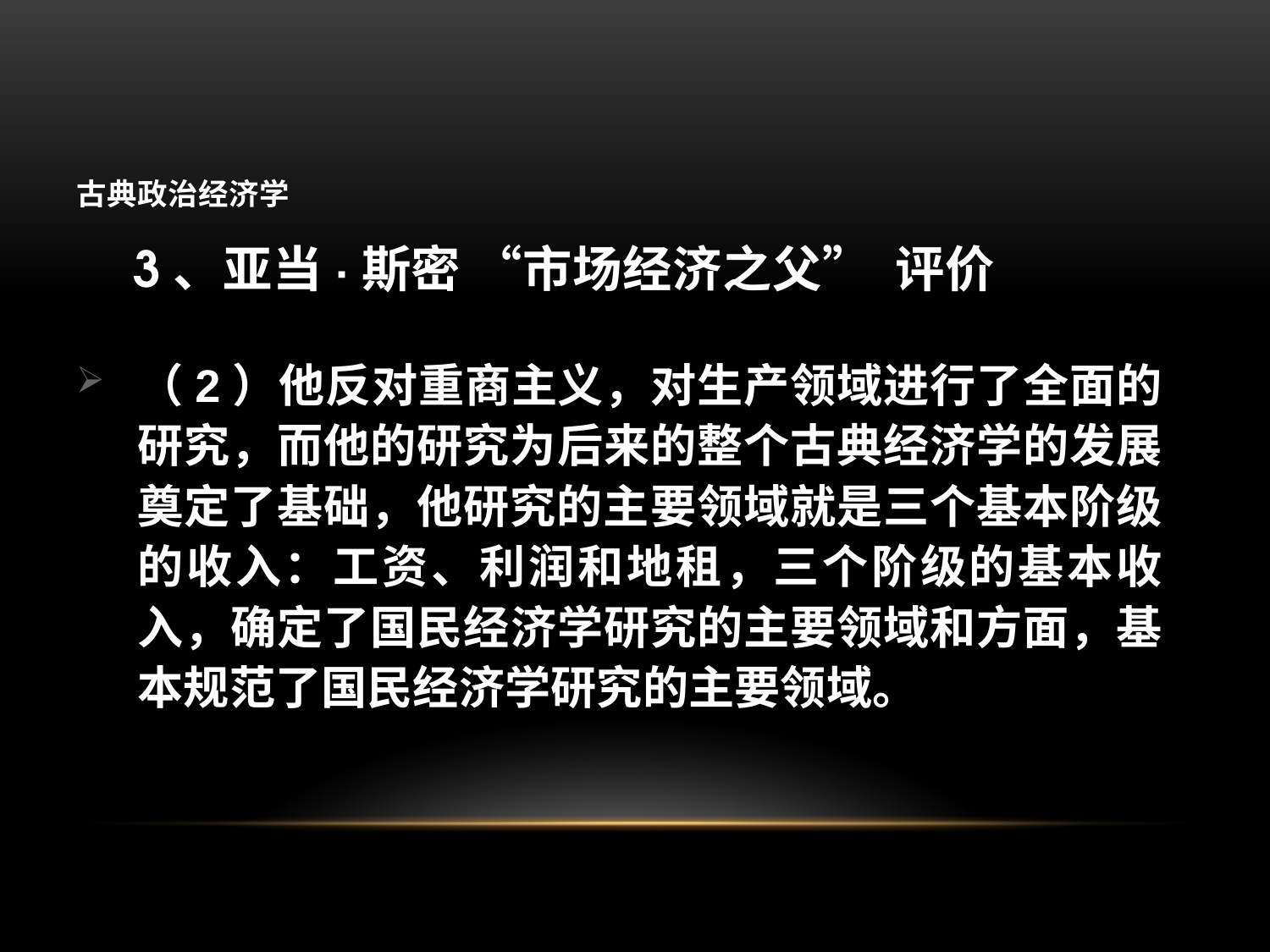

古典政治经济学
    3、亚当·斯密 “市场经济之父”  评价
（2）他反对重商主义，对生产领域进行了全面的研究，而他的研究为后来的整个古典经济学的发展奠定了基础，他研究的主要领域就是三个基本阶级的收入：工资、利润和地租，三个阶级的基本收入，确定了国民经济学研究的主要领域和方面，基本规范了国民经济学研究的主要领域。